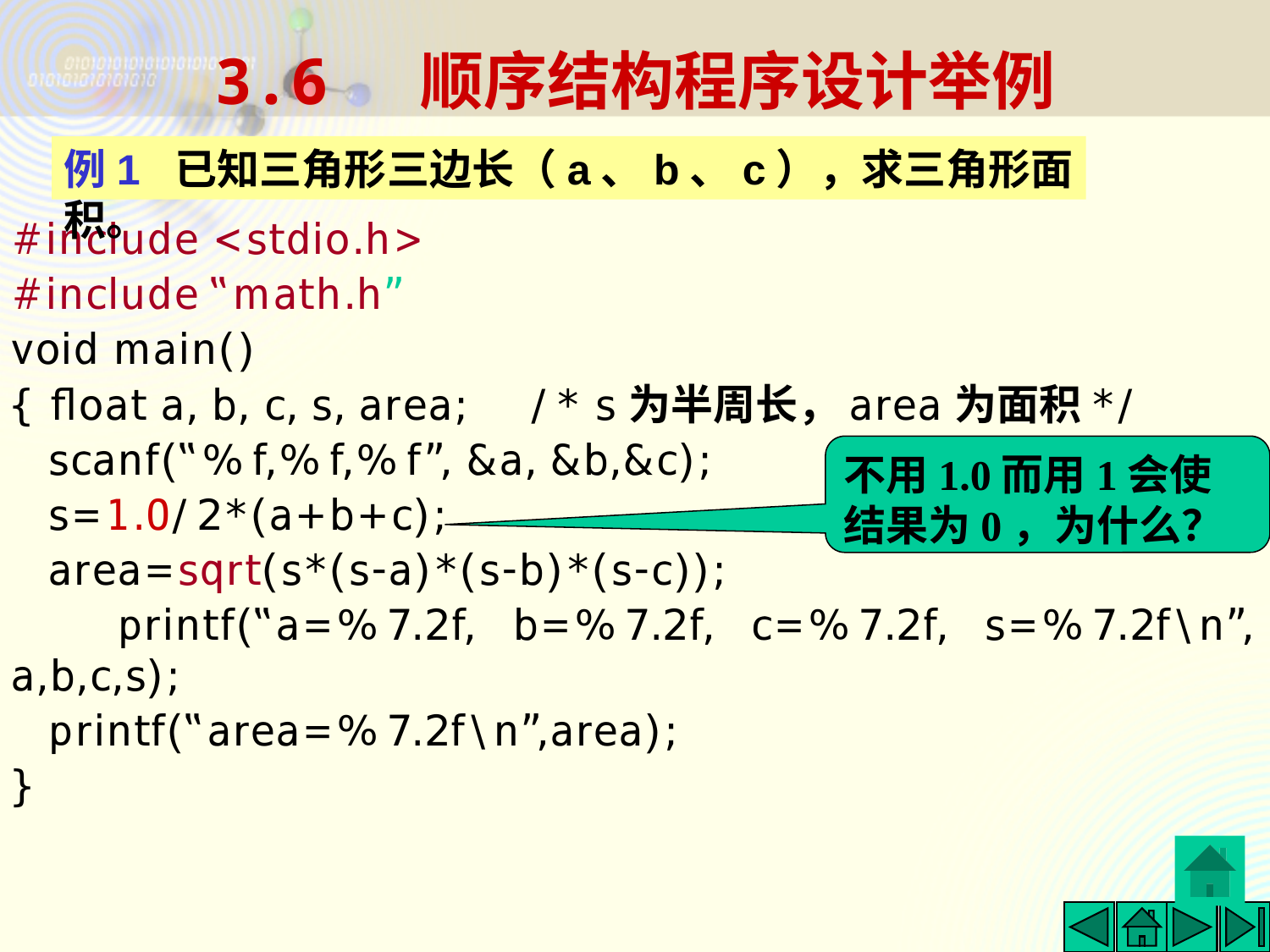

3.6  顺序结构程序设计举例
例1  已知三角形三边长（a、b、c），求三角形面积。
#include <stdio.h>
#include “math.h”
void main()
{ float a, b, c, s, area;     /* s为半周长，area为面积*/
   scanf(“%f,%f,%f”, &a, &b,&c);
   s=1.0/2*(a+b+c);
   area=sqrt(s*(s-a)*(s-b)*(s-c));
   printf(“a=%7.2f, b=%7.2f, c=%7.2f, s=%7.2f\n”, a,b,c,s);
   printf(“area=%7.2f\n”,area);
}
不用1.0而用1会使结果为0，为什么？